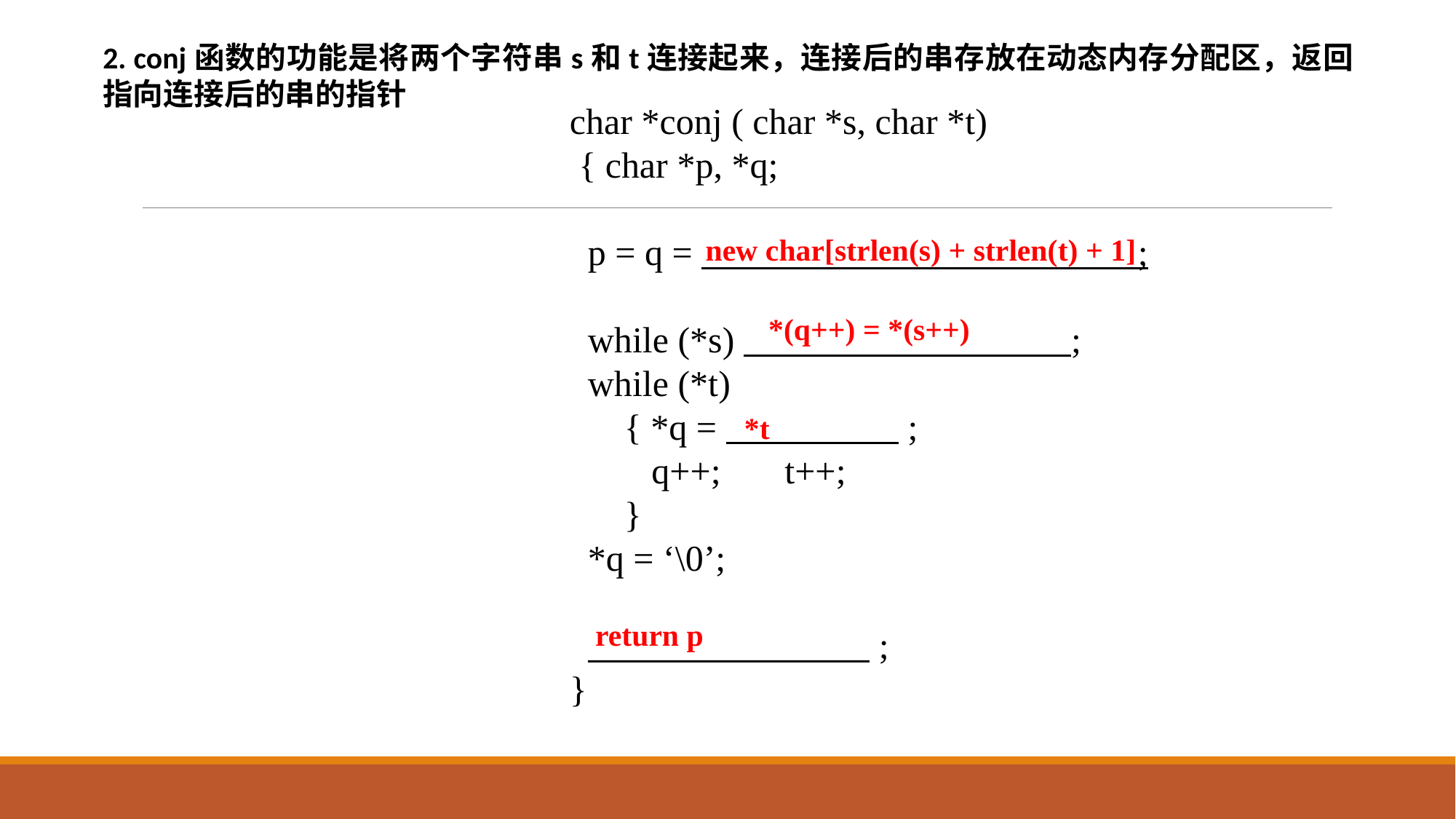

2. conj函数的功能是将两个字符串s和t连接起来，连接后的串存放在动态内存分配区，返回指向连接后的串的指针

char *conj ( char *s, char *t)
 { char *p, *q;

  p = q =                                                 ;

  while (*s)                                     ;
  while (*t)
      { *q =                     ;
         q++;       t++;
      }
  *q = ‘\0’;

                                  ;
}
new char[strlen(s) + strlen(t) + 1]
*(q++) = *(s++)
*t
return p